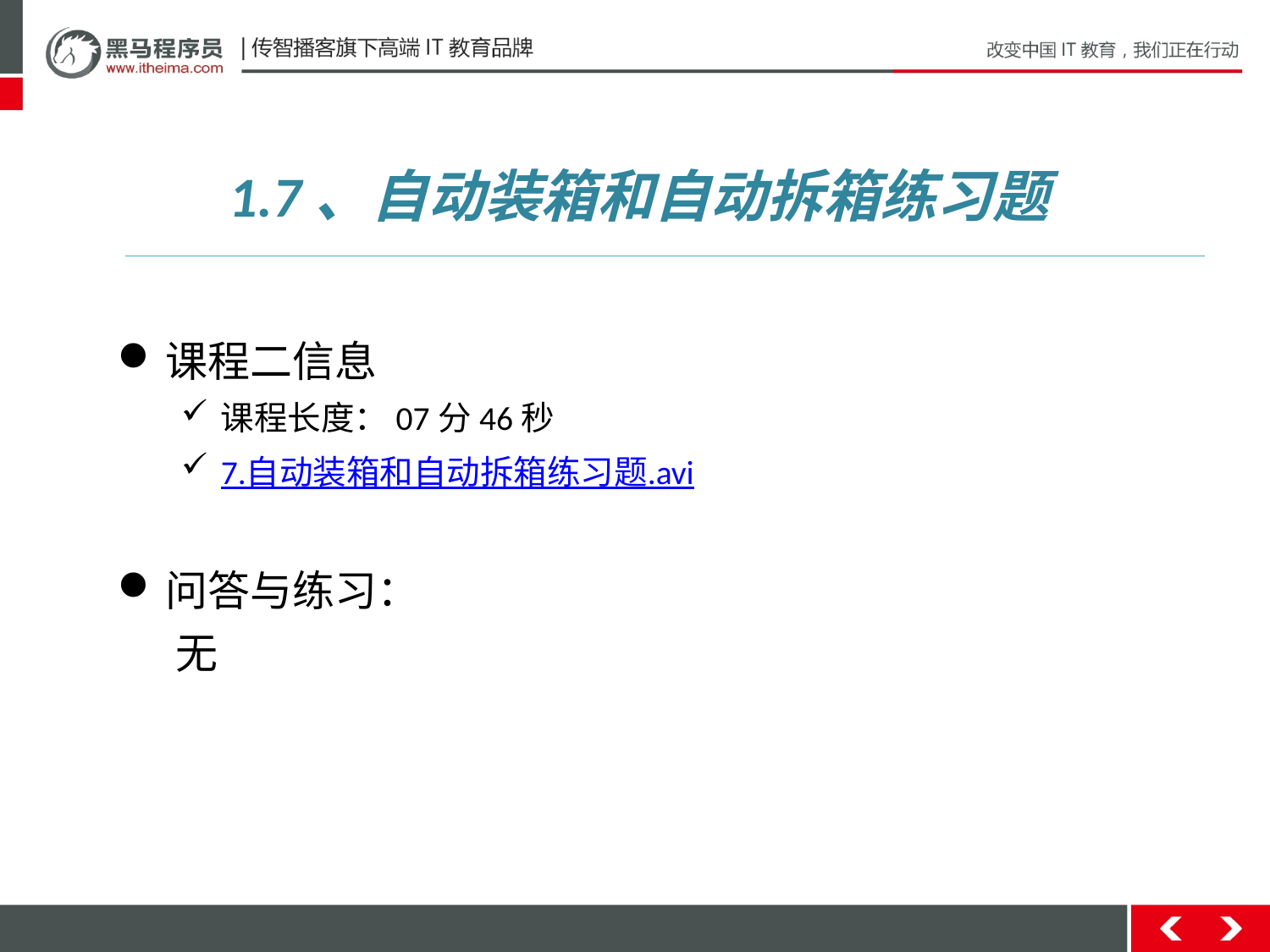

1.7、自动装箱和自动拆箱练习题

课程二信息
课程长度：07分46秒
7.自动装箱和自动拆箱练习题.avi

问答与练习：
     无